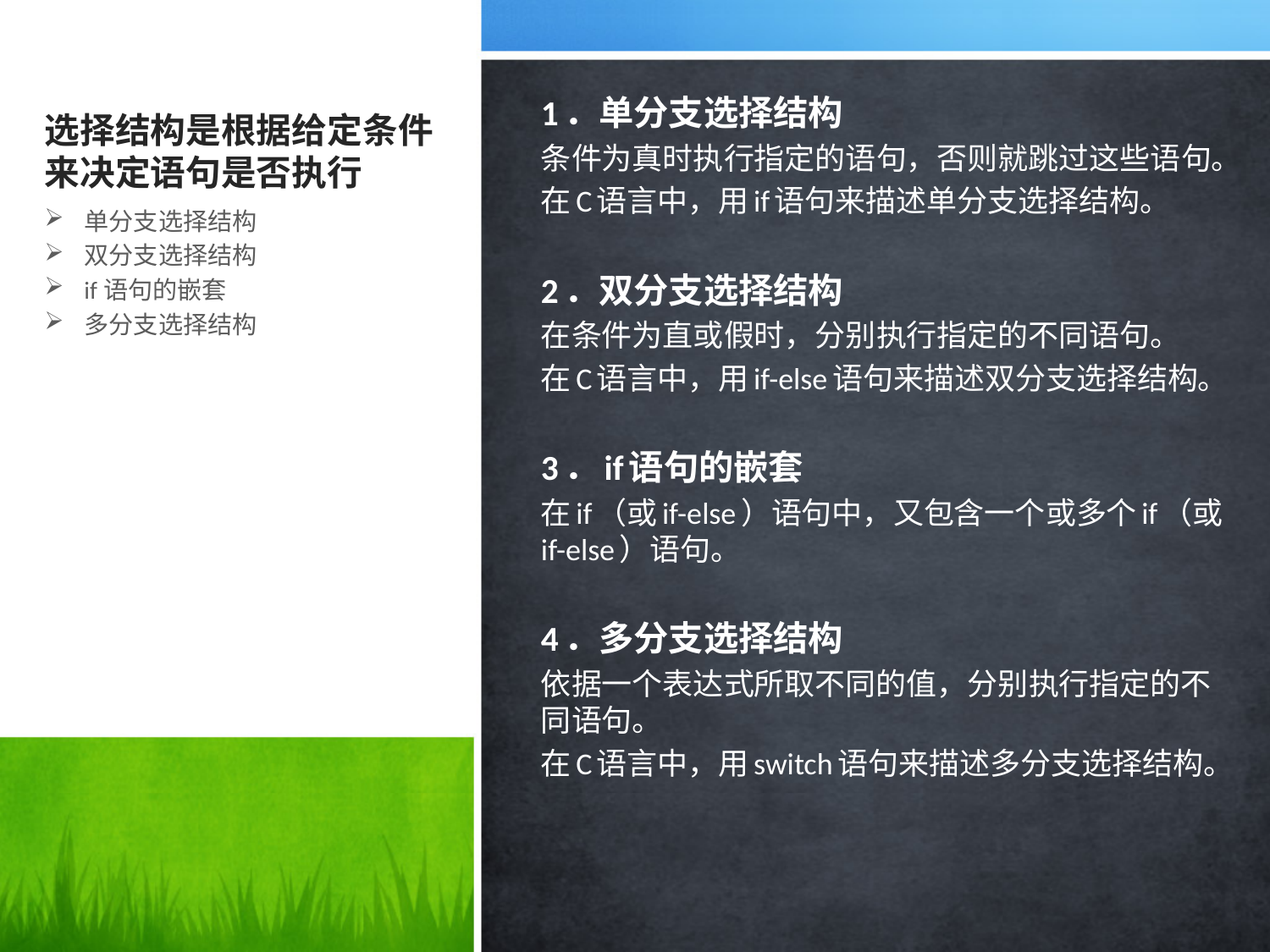

# 选择结构是根据给定条件来决定语句是否执行
1．单分支选择结构
条件为真时执行指定的语句，否则就跳过这些语句。
在C语言中，用if语句来描述单分支选择结构。

2．双分支选择结构
在条件为直或假时，分别执行指定的不同语句。
在C语言中，用if-else语句来描述双分支选择结构。

3．if语句的嵌套
在if（或if-else）语句中，又包含一个或多个if（或if-else）语句。

4．多分支选择结构
依据一个表达式所取不同的值，分别执行指定的不同语句。
在C语言中，用switch语句来描述多分支选择结构。

单分支选择结构
双分支选择结构
if语句的嵌套
多分支选择结构